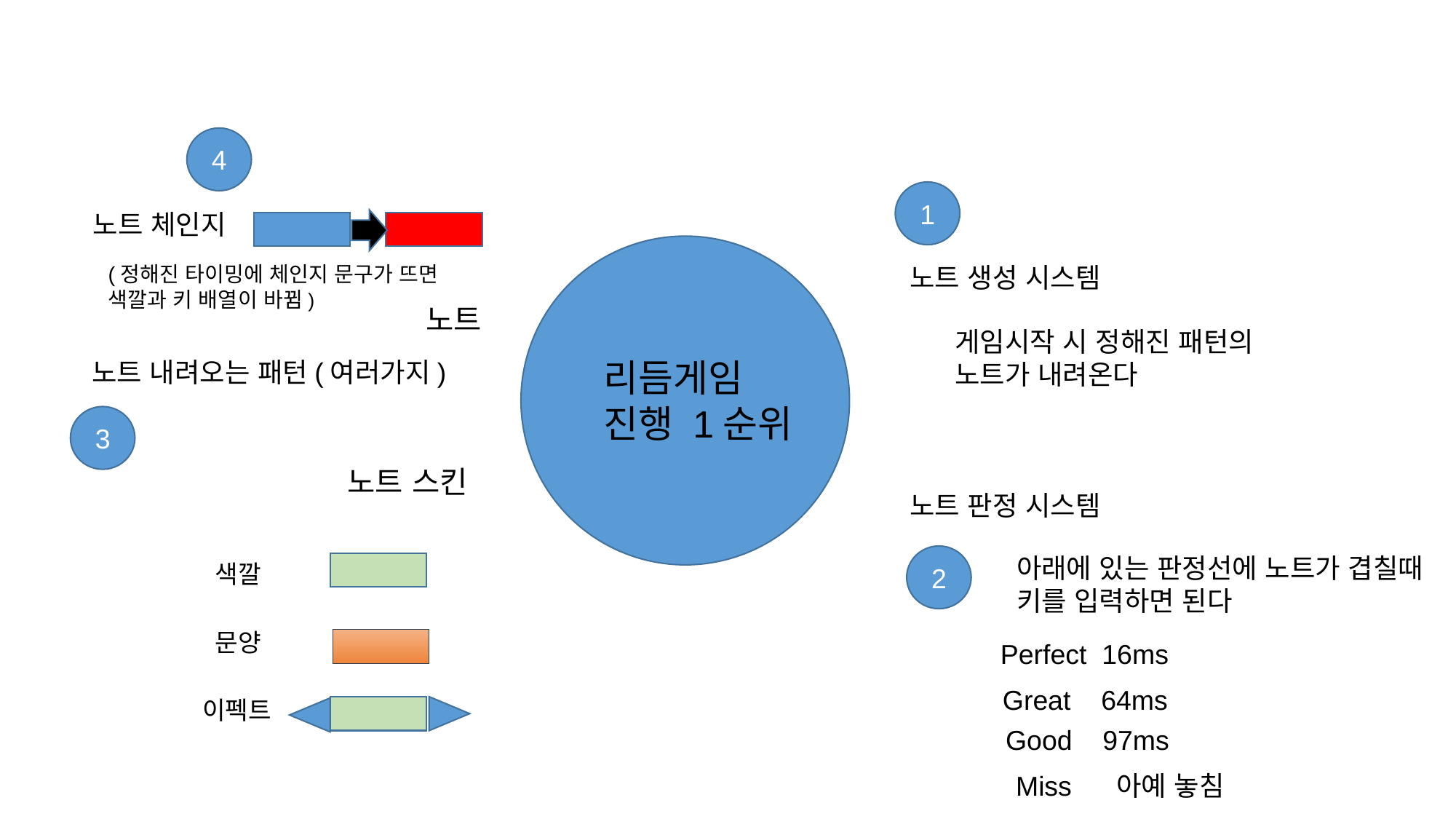

4
1
노트 체인지

(정해진 타이밍에 체인지 문구가 뜨면
색깔과 키 배열이 바뀜)
노트 생성 시스템
노트
게임시작 시 정해진 패턴의
노트가 내려온다
리듬게임
진행 1순위
노트 내려오는 패턴(여러가지)
3
노트 스킨
노트 판정 시스템
2
아래에 있는 판정선에 노트가 겹칠때
키를 입력하면 된다
색깔

문양

Perfect  16ms
Great    64ms
이펙트

Good    97ms
Miss     아예 놓침